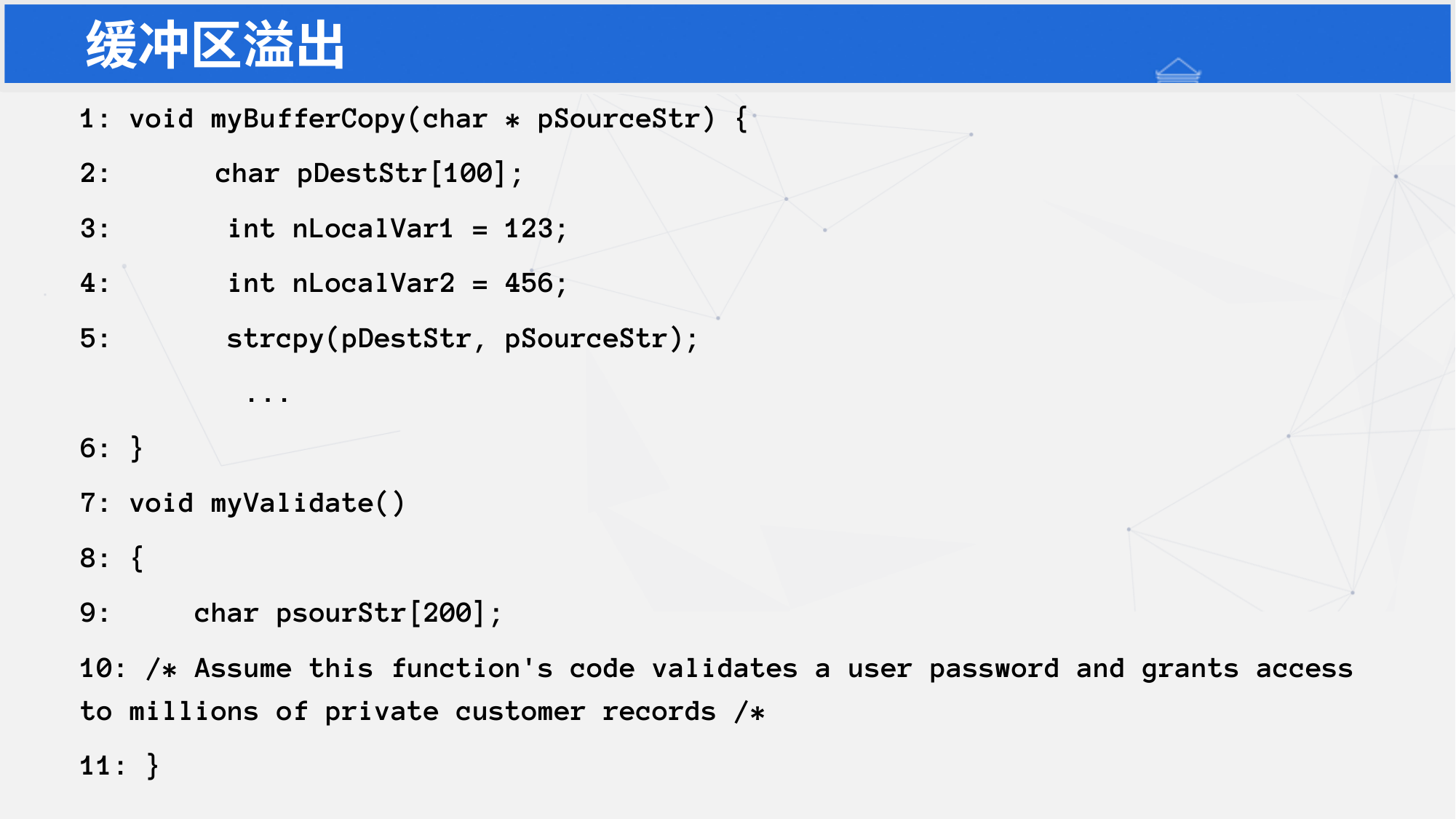

# 缓冲区溢出
1: void myBufferCopy(char * pSourceStr) {
2:	   char pDestStr[100];
3:       int nLocalVar1 = 123;
4:       int nLocalVar2 = 456;
5:       strcpy(pDestStr, pSourceStr);
          ...
6: }
7: void myValidate()
8: {
9:     char psourStr[200];
10: /* Assume this function's code validates a user password and grants access to millions of private customer records /*
11: }